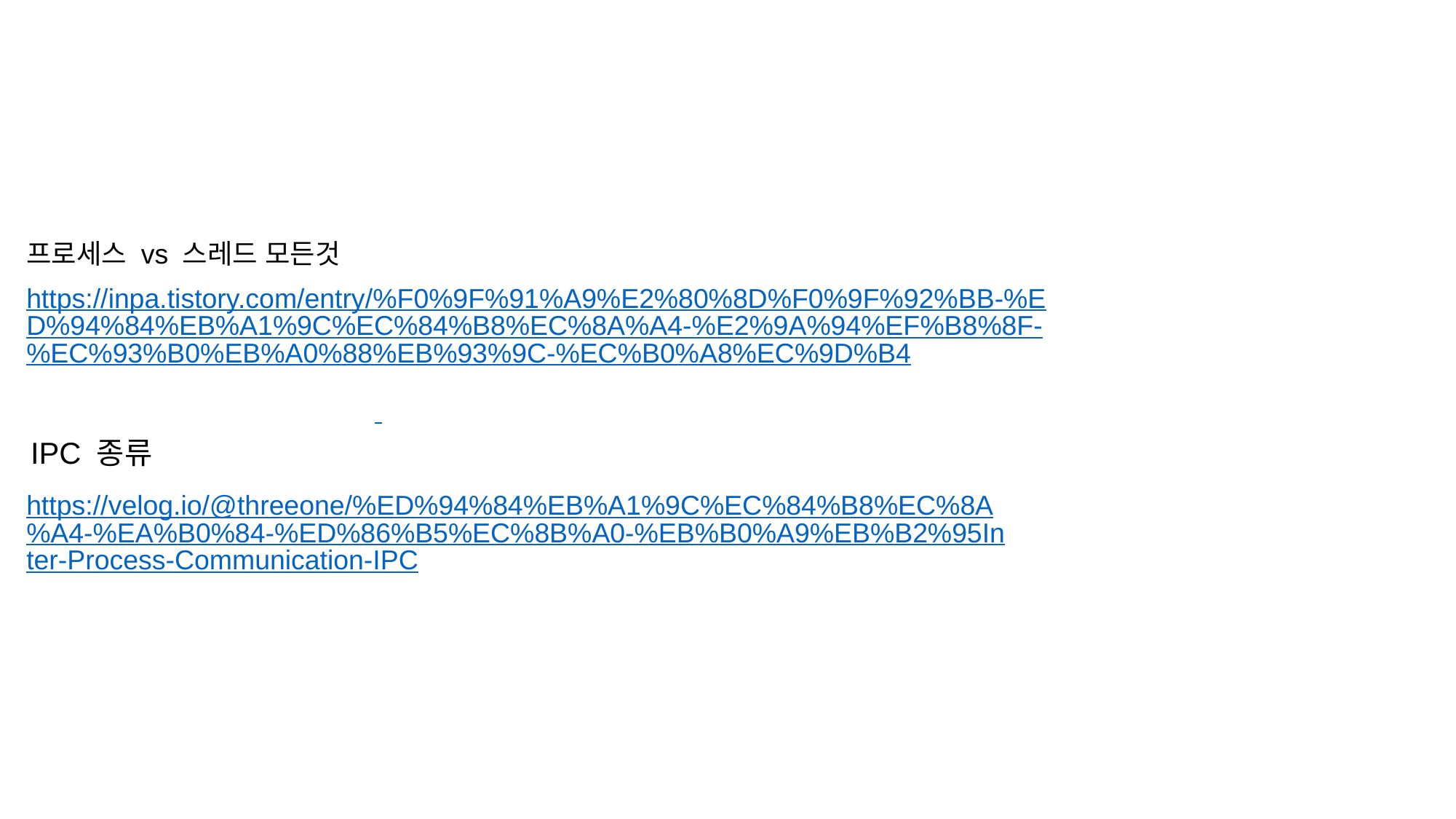

프로세스 vs 스레드 모든것
https://inpa.tistory.com/entry/%F0%9F%91%A9%E2%80%8D%F0%9F%92%BB-%ED%94%84%EB%A1%9C%EC%84%B8%EC%8A%A4-%E2%9A%94%EF%B8%8F-%EC%93%B0%EB%A0%88%EB%93%9C-%EC%B0%A8%EC%9D%B4

# IPC 종류

https://velog.io/@threeone/%ED%94%84%EB%A1%9C%EC%84%B8%EC%8A%A4-%EA%B0%84-%ED%86%B5%EC%8B%A0-%EB%B0%A9%EB%B2%95Inter-Process-Communication-IPC